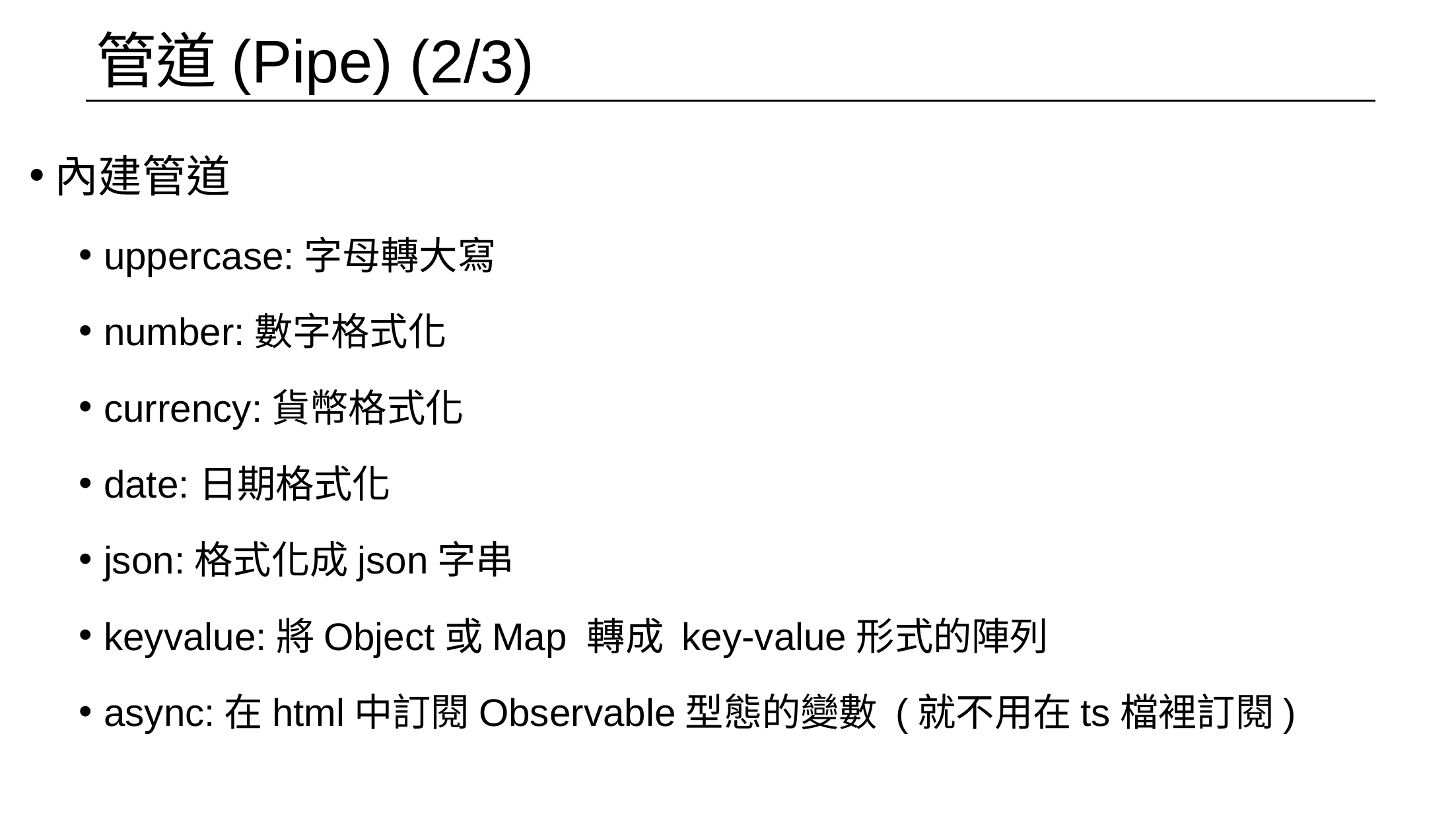

# 管道(Pipe) (2/3)
內建管道
uppercase:字母轉大寫
number:數字格式化
currency:貨幣格式化
date:日期格式化
json:格式化成json字串
keyvalue:將Object或Map 轉成 key-value形式的陣列
async:在html中訂閱Observable型態的變數 (就不用在ts檔裡訂閱)